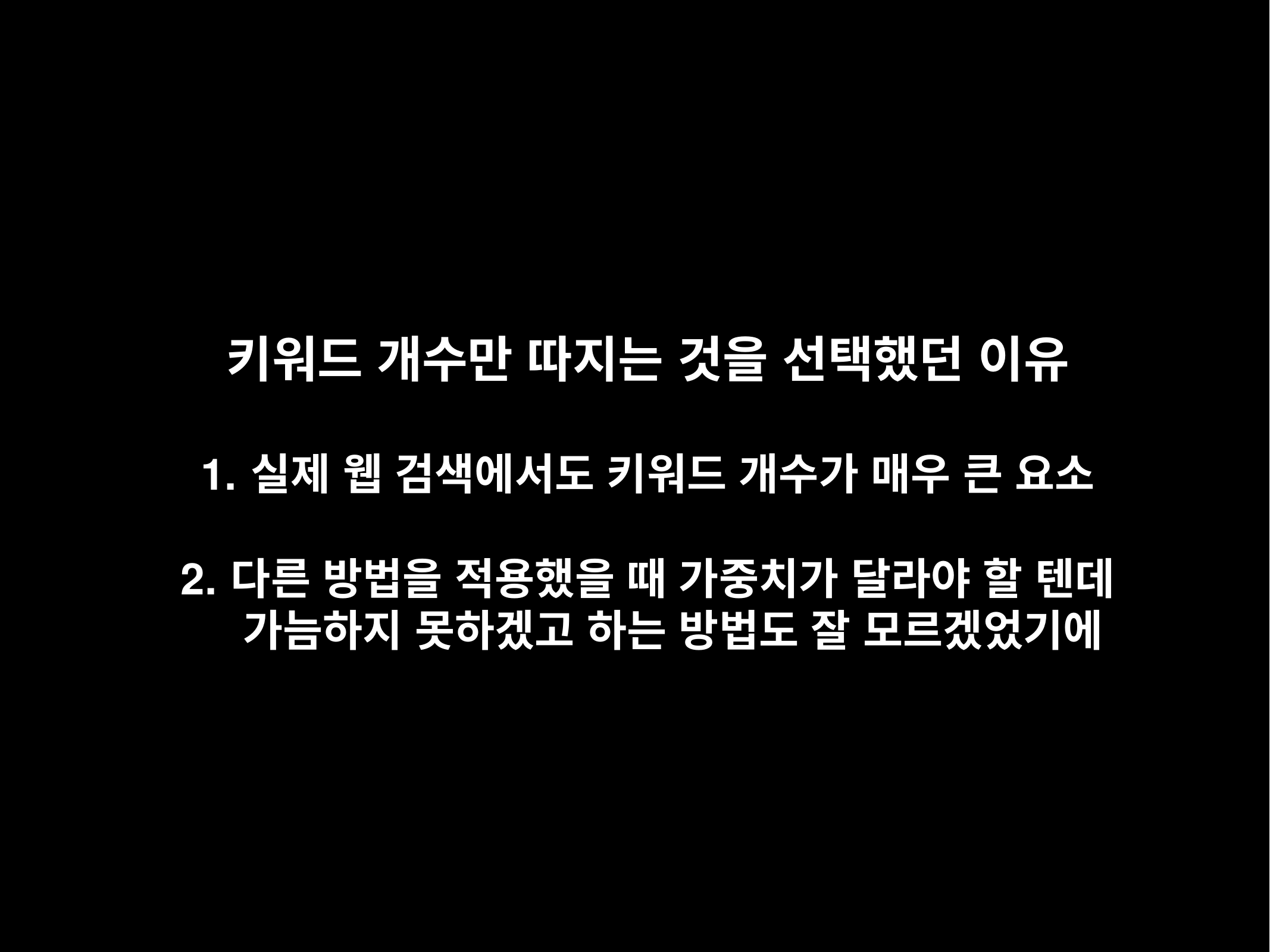

키워드 개수만 따지는 것을 선택했던 이유

실제 웹 검색에서도 키워드 개수가 매우 큰 요소

다른 방법을 적용했을 때 가중치가 달라야 할 텐데 가늠하지 못하겠고 하는 방법도 잘 모르겠었기에